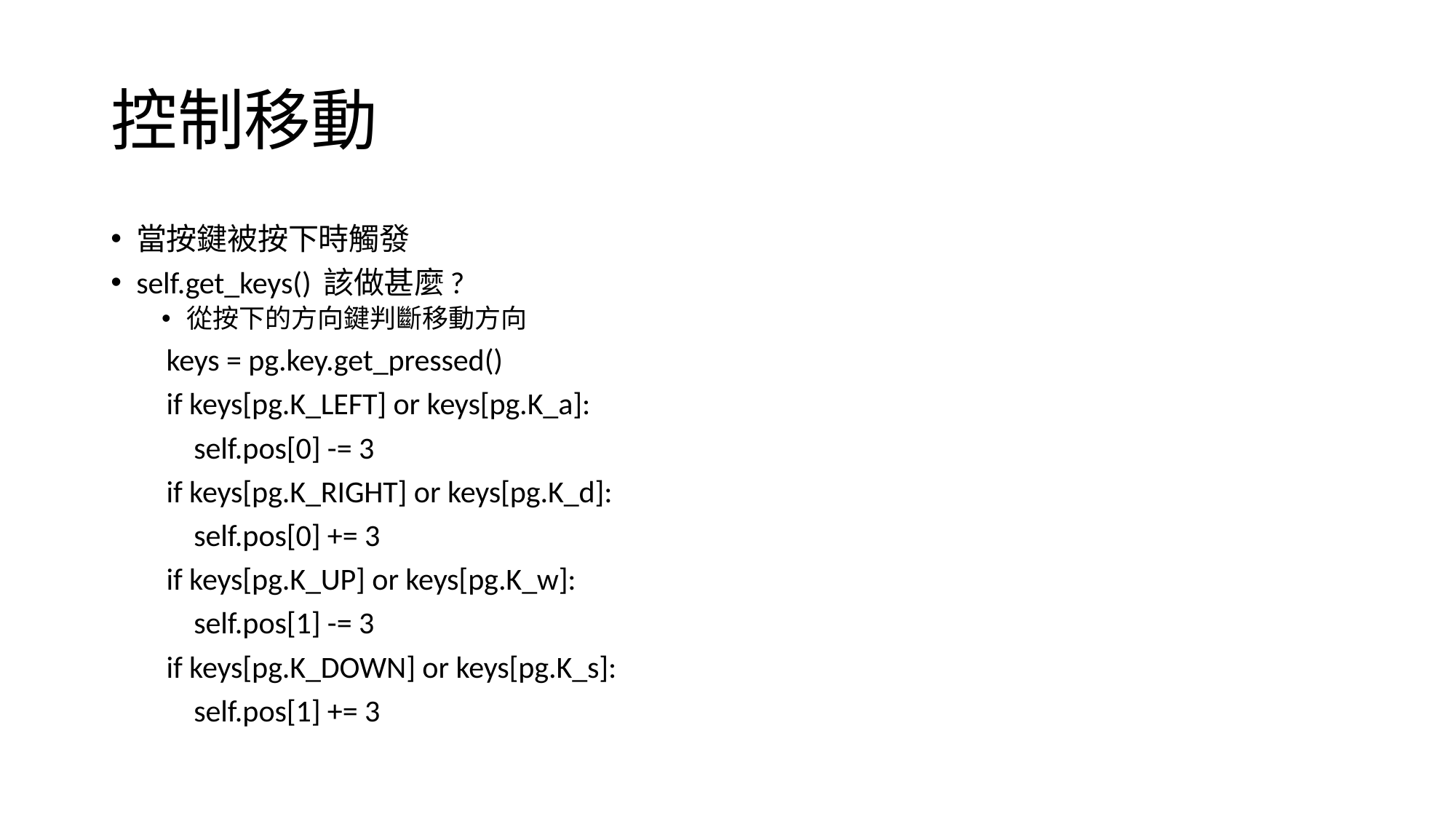

# 控制移動
當按鍵被按下時觸發
self.get_keys() 該做甚麼?
從按下的方向鍵判斷移動方向
        keys = pg.key.get_pressed()
        if keys[pg.K_LEFT] or keys[pg.K_a]:
            self.pos[0] -= 3
        if keys[pg.K_RIGHT] or keys[pg.K_d]:
            self.pos[0] += 3
        if keys[pg.K_UP] or keys[pg.K_w]:
            self.pos[1] -= 3
        if keys[pg.K_DOWN] or keys[pg.K_s]:
            self.pos[1] += 3